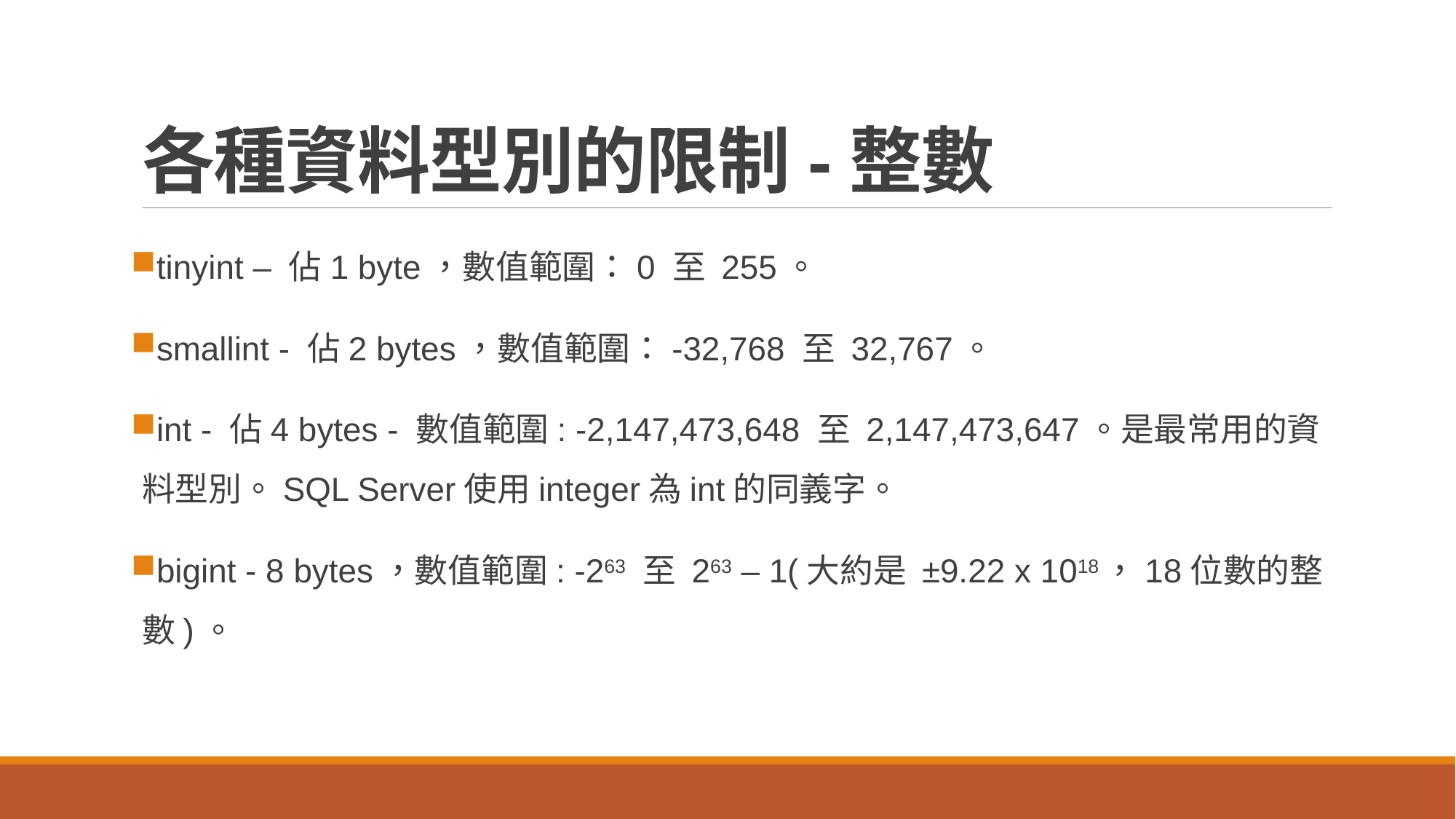

# 各種資料型別的限制-整數
tinyint – 佔1 byte，數值範圍：0 至 255。
smallint - 佔2 bytes，數值範圍：-32,768 至 32,767。
int - 佔4 bytes - 數值範圍: -2,147,473,648 至 2,147,473,647。是最常用的資料型別。SQL Server使用integer為int的同義字。
bigint - 8 bytes，數值範圍: -263 至 263 – 1(大約是 ±9.22 x 1018，18位數的整數)。